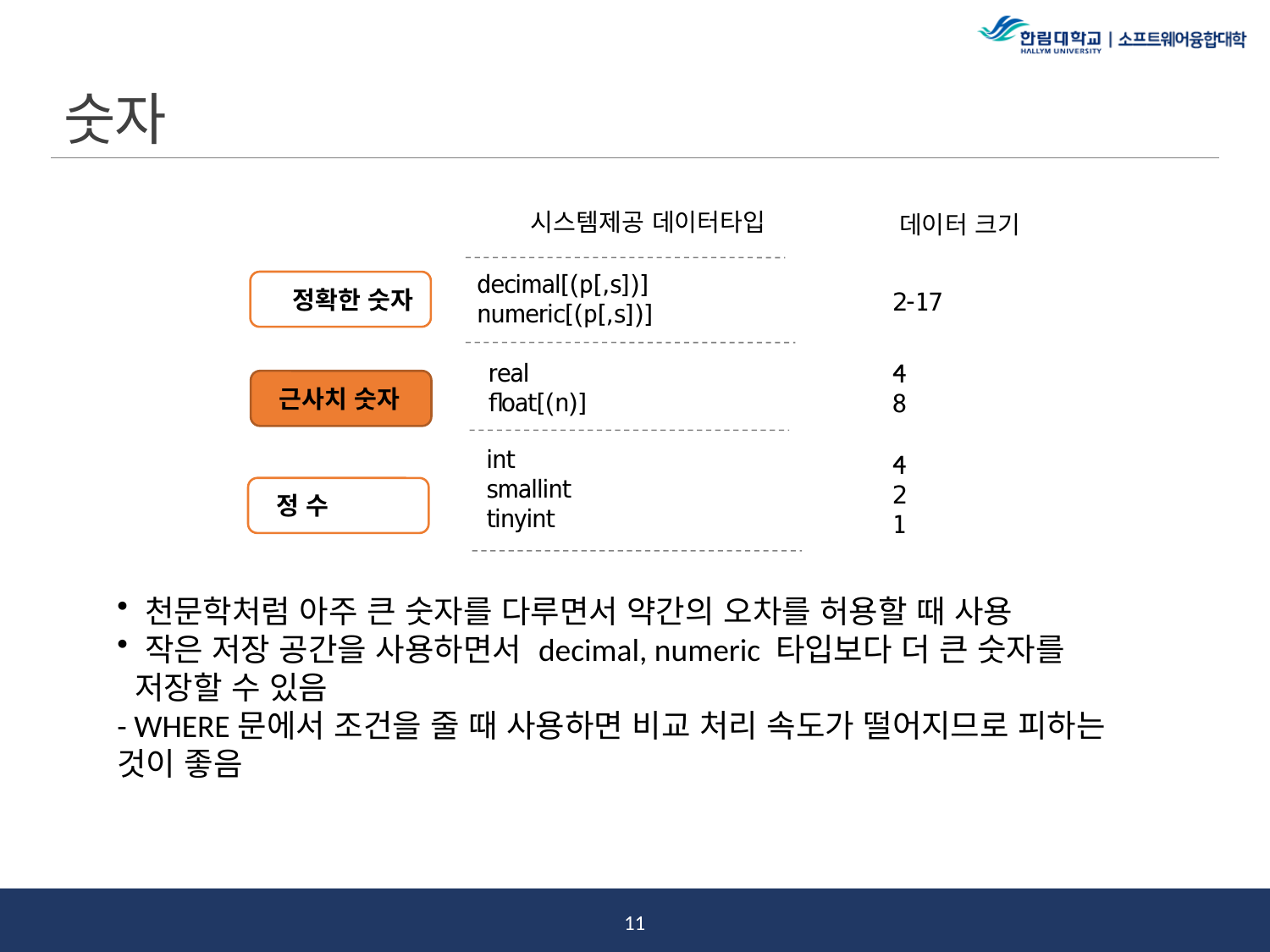

# 숫자
시스템제공 데이터타입
데이터 크기

decimal[(p[,s])]
numeric[(p[,s])]
   정확한 숫자
2-17

real
float[(n)]
4
8
 근사치 숫자

int
smallint
tinyint
4
2
1
 정 수

 천문학처럼 아주 큰 숫자를 다루면서 약간의 오차를 허용할 때 사용
 작은 저장 공간을 사용하면서 decimal, numeric 타입보다 더 큰 숫자를
  저장할 수 있음
- WHERE문에서 조건을 줄 때 사용하면 비교 처리 속도가 떨어지므로 피하는 것이 좋음
11